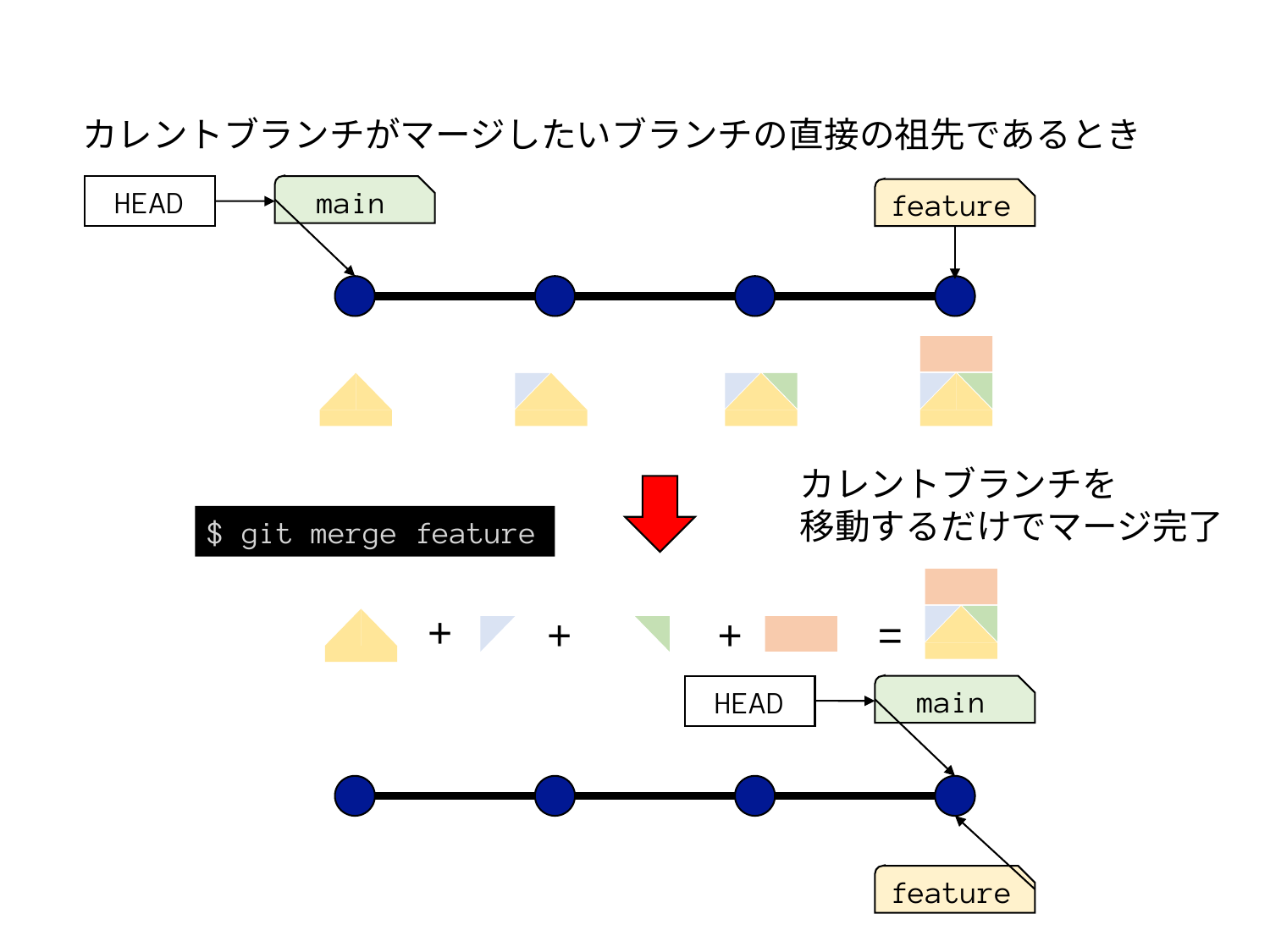

カレントブランチがマージしたいブランチの直接の祖先であるとき
HEAD
main
feature

カレントブランチを
移動するだけでマージ完了

$ git merge feature

+
+
+
=

HEAD
main

feature